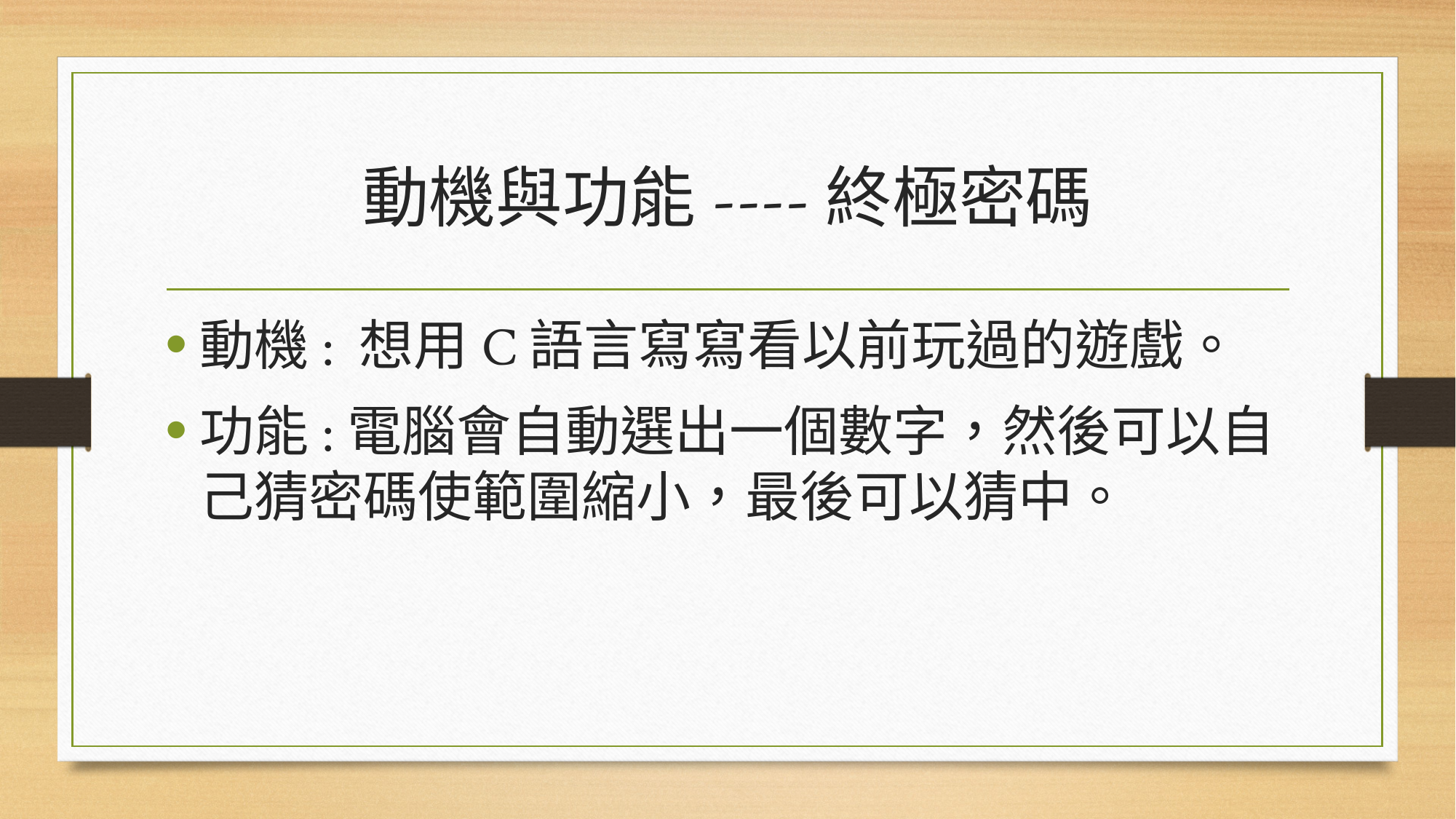

# 動機與功能----終極密碼
動機: 想用C語言寫寫看以前玩過的遊戲。
功能:電腦會自動選出一個數字，然後可以自己猜密碼使範圍縮小，最後可以猜中。